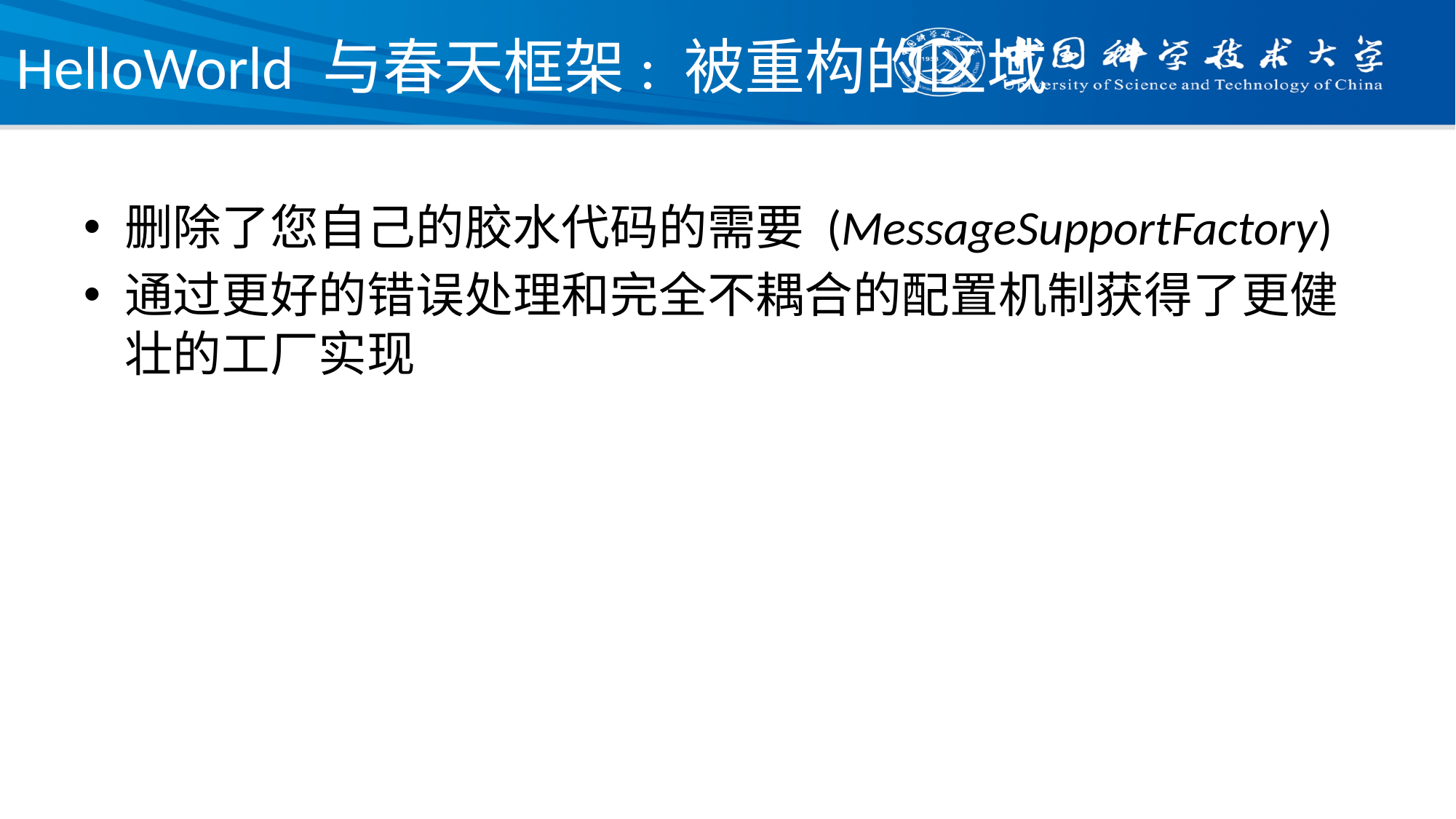

# HelloWorld 与春天框架: 被重构的区域
删除了您自己的胶水代码的需要 (MessageSupportFactory)
通过更好的错误处理和完全不耦合的配置机制获得了更健壮的工厂实现